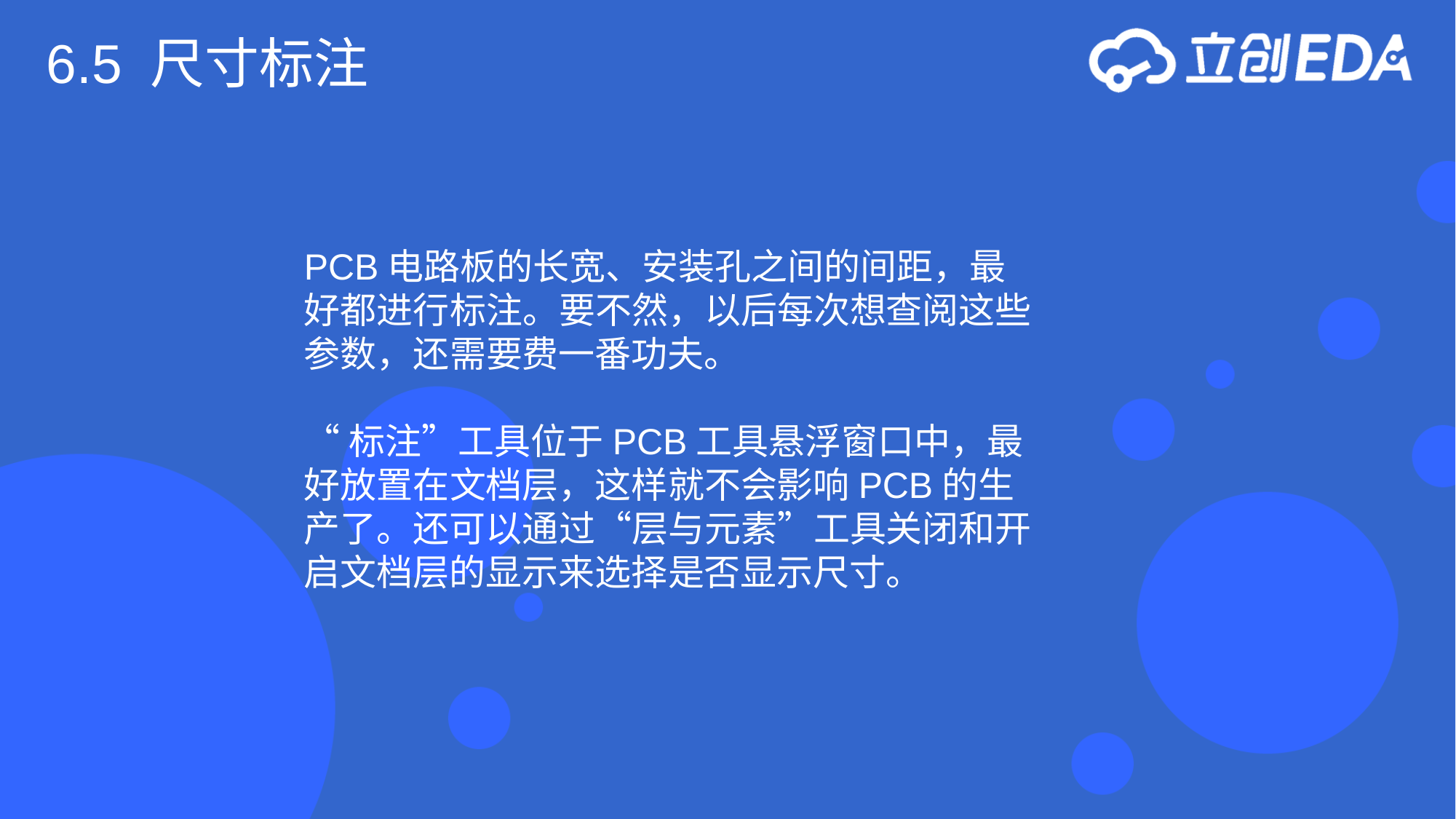

6.5 尺寸标注
PCB电路板的长宽、安装孔之间的间距，最好都进行标注。要不然，以后每次想查阅这些参数，还需要费一番功夫。

“标注”工具位于PCB工具悬浮窗口中，最好放置在文档层，这样就不会影响PCB的生产了。还可以通过“层与元素”工具关闭和开启文档层的显示来选择是否显示尺寸。